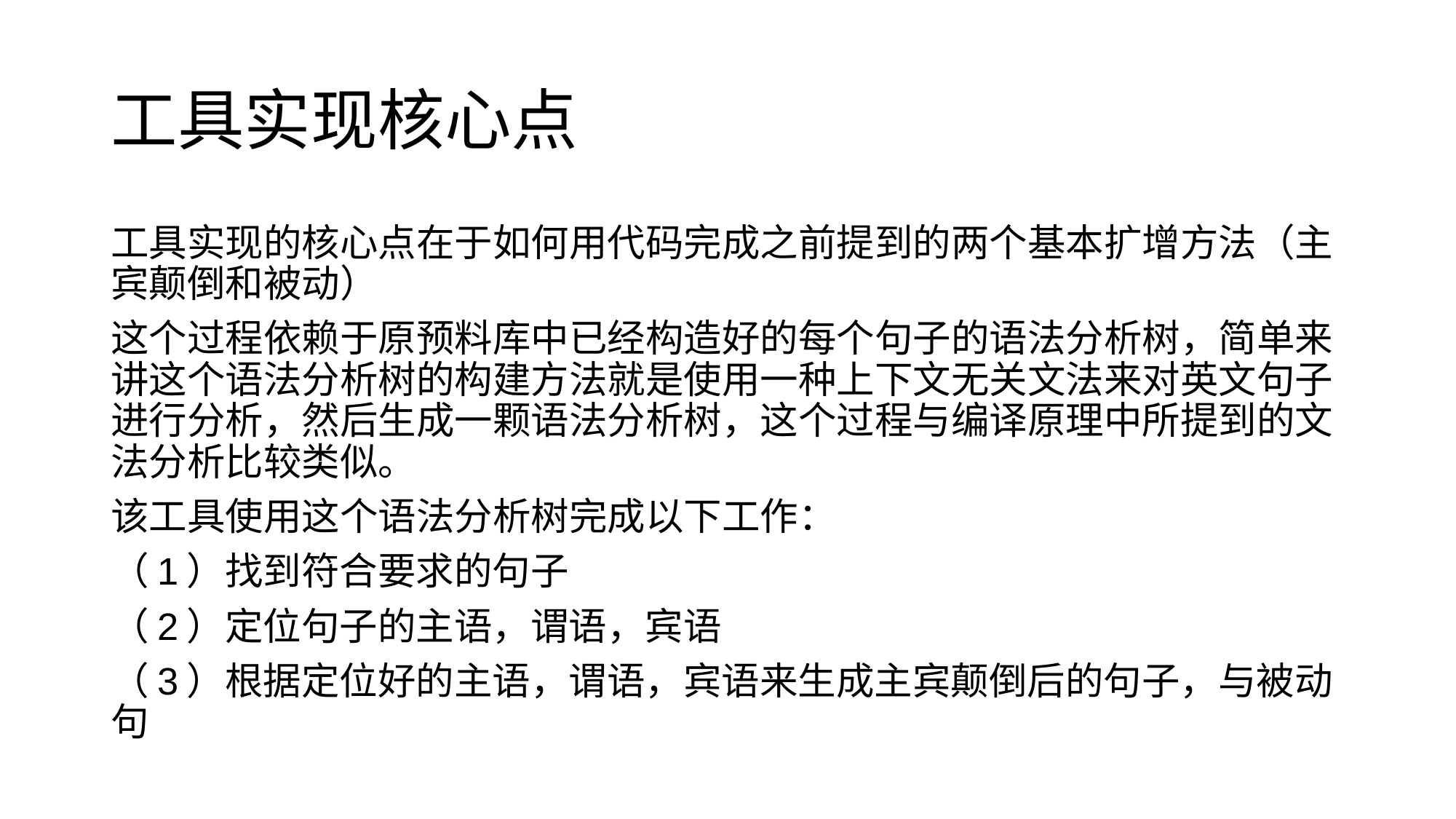

# 工具实现核心点
工具实现的核心点在于如何用代码完成之前提到的两个基本扩增方法（主宾颠倒和被动）
这个过程依赖于原预料库中已经构造好的每个句子的语法分析树，简单来讲这个语法分析树的构建方法就是使用一种上下文无关文法来对英文句子进行分析，然后生成一颗语法分析树，这个过程与编译原理中所提到的文法分析比较类似。
该工具使用这个语法分析树完成以下工作：
（1）找到符合要求的句子
（2）定位句子的主语，谓语，宾语
（3）根据定位好的主语，谓语，宾语来生成主宾颠倒后的句子，与被动句